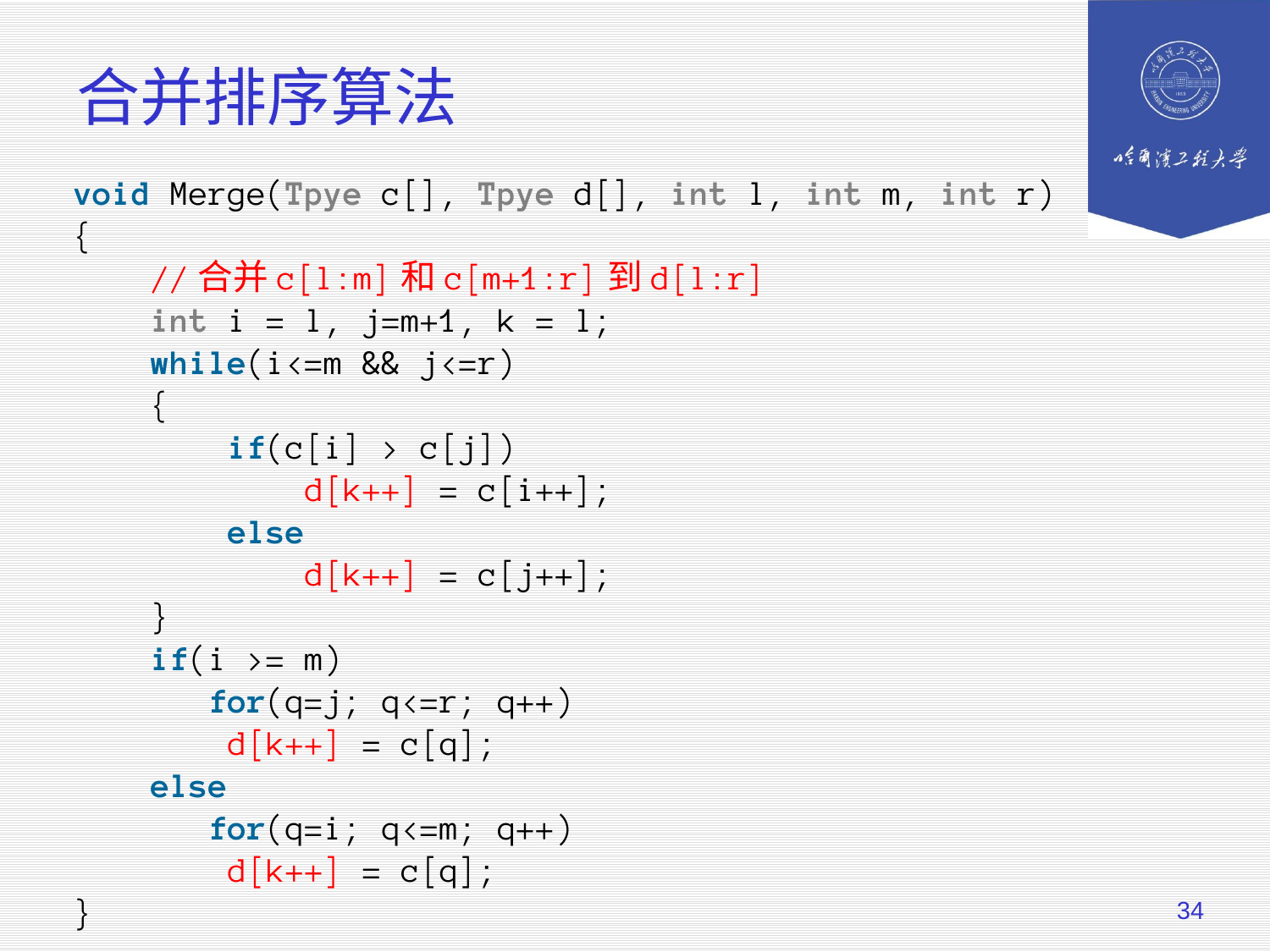

# 合并排序算法
void Merge(Tpye c[], Tpye d[], int l, int m, int r)
{
    //合并c[l:m]和c[m+1:r]到d[l:r]
    int i = l, j=m+1, k = l;
    while(i<=m && j<=r)
    {
        if(c[i] > c[j])
            d[k++] = c[i++];
        else
            d[k++] = c[j++];
    }
    if(i >= m)
       for(q=j; q<=r; q++)
        d[k++] = c[q];
    else
       for(q=i; q<=m; q++)
        d[k++] = c[q];
}
34